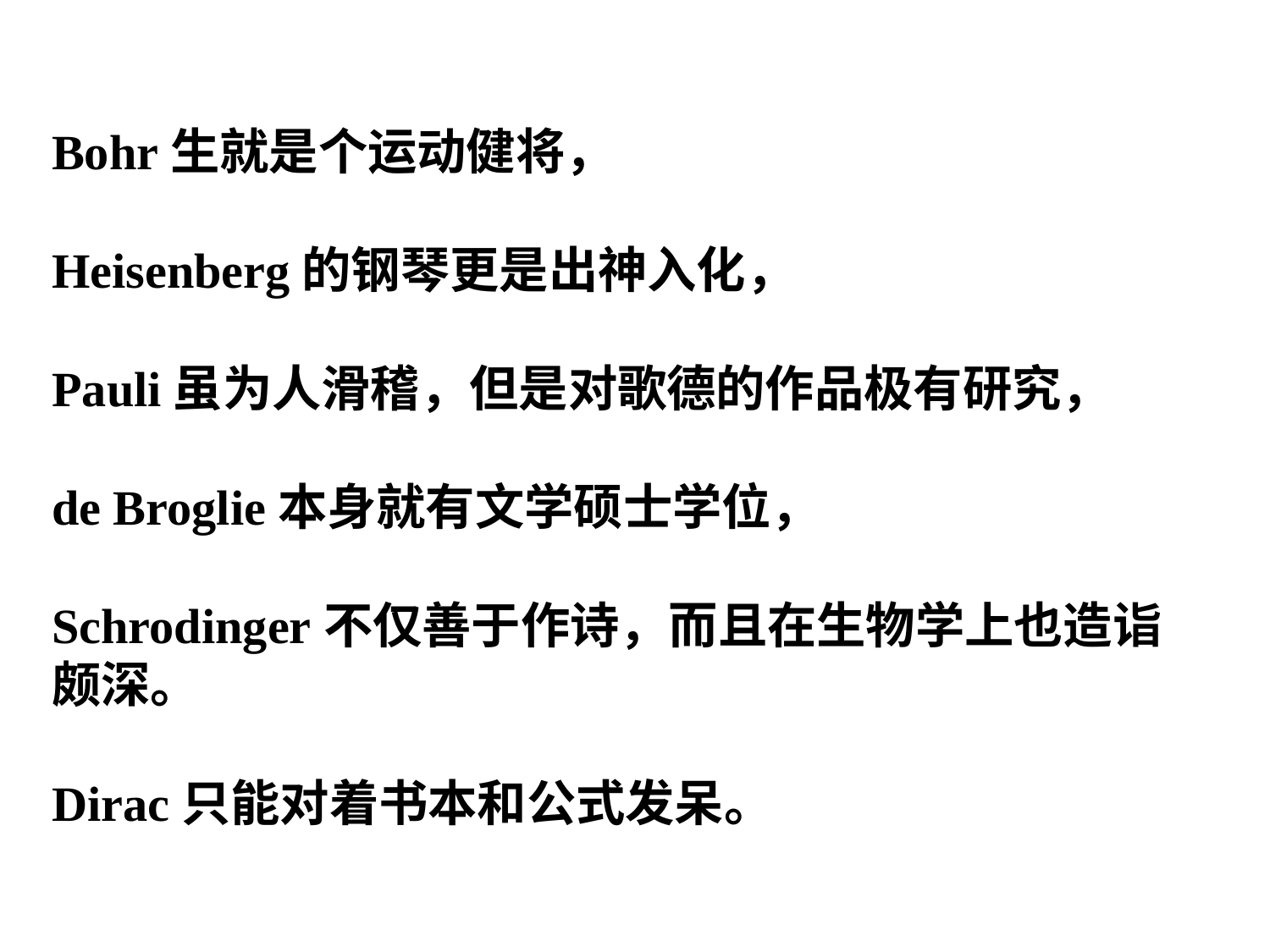

Bohr生就是个运动健将，

Heisenberg的钢琴更是出神入化，

Pauli虽为人滑稽，但是对歌德的作品极有研究，

de Broglie本身就有文学硕士学位，

Schrodinger不仅善于作诗，而且在生物学上也造诣颇深。

Dirac只能对着书本和公式发呆。